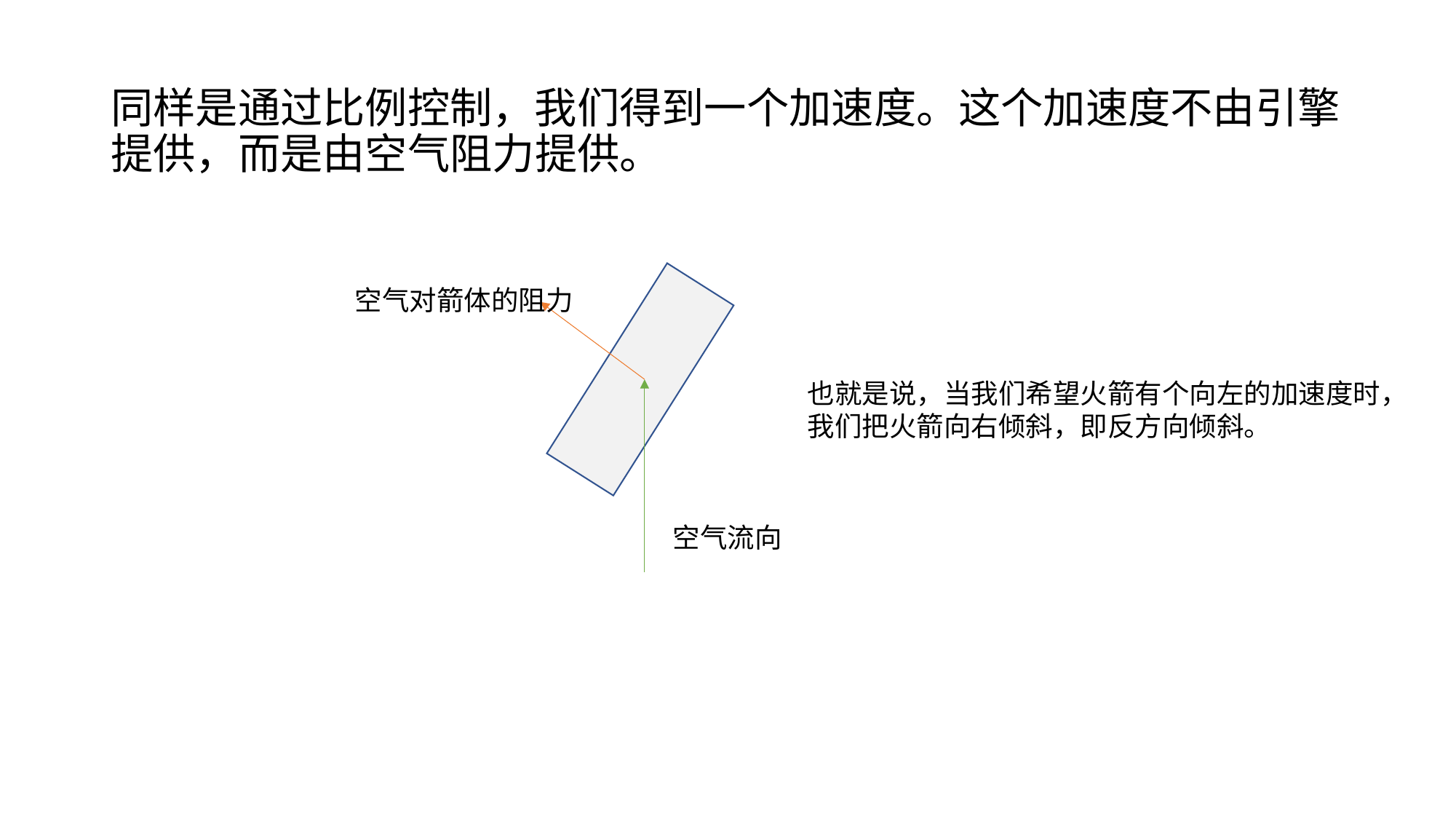

同样是通过比例控制，我们得到一个加速度。这个加速度不由引擎提供，而是由空气阻力提供。

空气对箭体的阻力
也就是说，当我们希望火箭有个向左的加速度时，
我们把火箭向右倾斜，即反方向倾斜。
空气流向